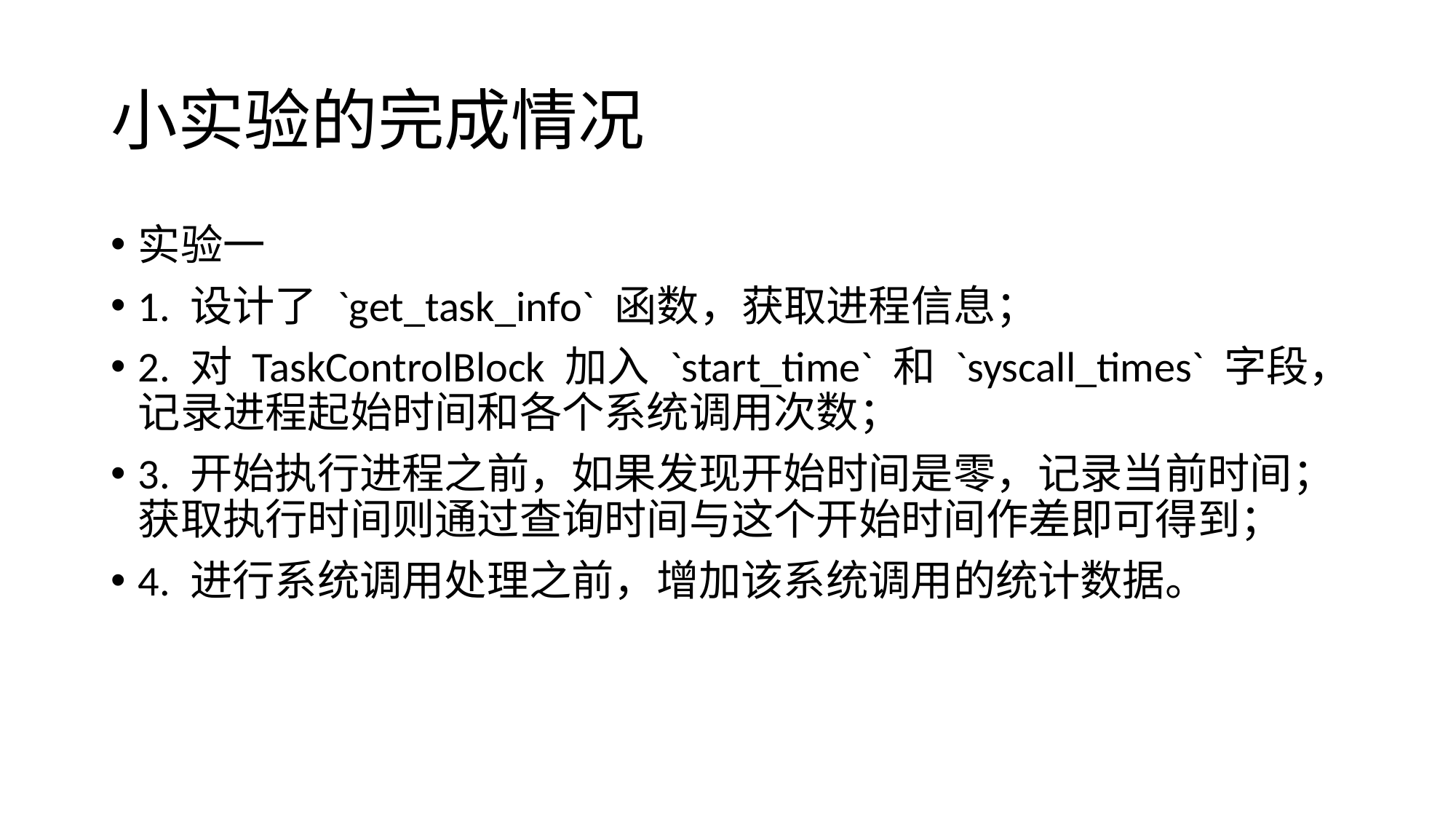

# 小实验的完成情况
实验一
1. 设计了 `get_task_info` 函数，获取进程信息；
2. 对 TaskControlBlock 加入 `start_time` 和 `syscall_times` 字段，记录进程起始时间和各个系统调用次数；
3. 开始执行进程之前，如果发现开始时间是零，记录当前时间；获取执行时间则通过查询时间与这个开始时间作差即可得到；
4. 进行系统调用处理之前，增加该系统调用的统计数据。